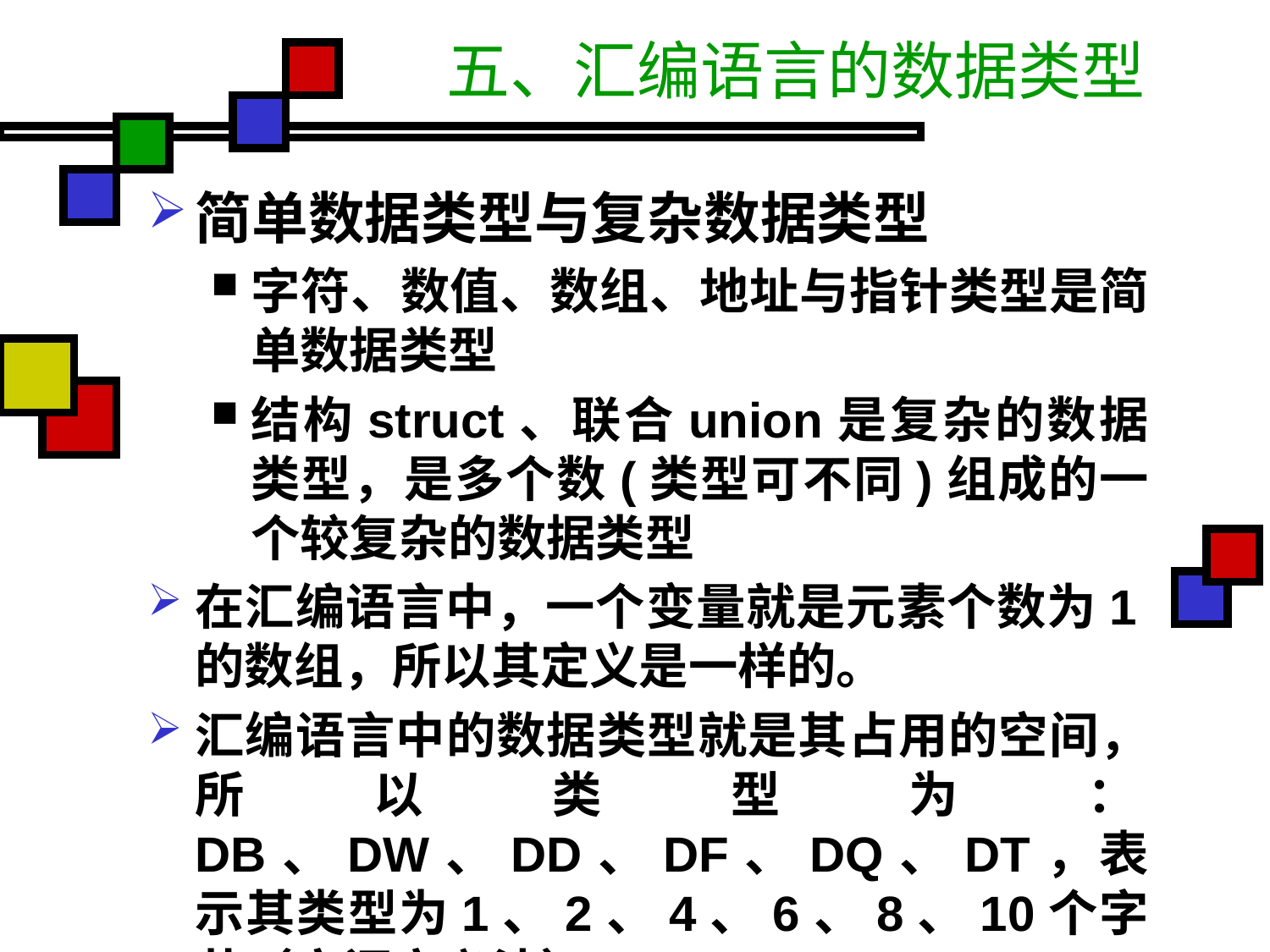

# 五、汇编语言的数据类型
简单数据类型与复杂数据类型
字符、数值、数组、地址与指针类型是简单数据类型
结构struct、联合union是复杂的数据类型，是多个数(类型可不同)组成的一个较复杂的数据类型
在汇编语言中，一个变量就是元素个数为1的数组，所以其定义是一样的。
汇编语言中的数据类型就是其占用的空间，所以类型为：DB、DW、DD、DF、DQ、DT，表示其类型为1、2、4、6、8、10个字节（空间定义法）